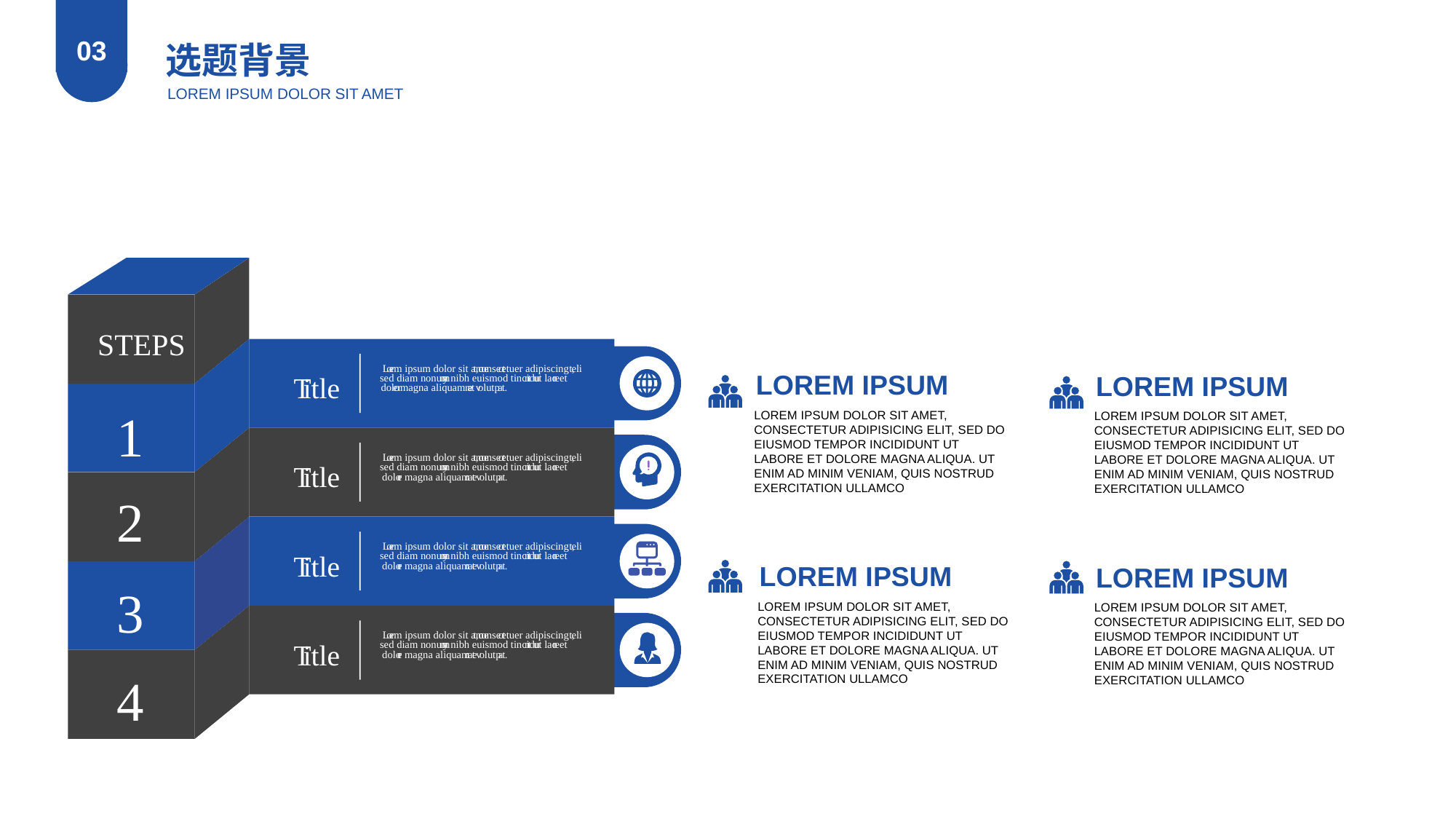

03
选题背景
LOREM IPSUM DOLOR SIT AMET

STEPS

L
o
r
em ipsum dolor sit ame
t
,
c
onse
c
t
etuer adipiscing eli
t
,

T
itle
sed diam nonum
m
y nibh euismod tincidu
n
t ut lao
r
eet
dolo
r
e magna aliquam e
r
a
t
v
olutp
a
t
.

1

L
o
r
em ipsum dolor sit ame
t
,
c
onse
c
t
etuer adipiscing eli
t
,

T
itle
sed diam nonum
m
y nibh euismod tincidu
n
t ut lao
r
eet

dolo
r
e magna aliquam e
r
a
t
v
olutp
a
t
.

2

L
o
r
em ipsum dolor sit ame
t
,
c
onse
c
t
etuer adipiscing eli
t
,

T
itle
sed diam nonum
m
y nibh euismod tincidu
n
t ut lao
r
eet
dolo
r
e magna aliquam e
r
a
t
v
olutp
a
t
.

3

L
o
r
em ipsum dolor sit ame
t
,
c
onse
c
t
etuer adipiscing eli
t
,

T
itle
sed diam nonum
m
y nibh euismod tincidu
n
t ut lao
r
eet
dolo
r
e magna aliquam e
r
a
t
v
olutp
a
t
.

4
LOREM IPSUM
LOREM IPSUM

LOREM IPSUM DOLOR SIT AMET, CONSECTETUR ADIPISICING ELIT, SED DO EIUSMOD TEMPOR INCIDIDUNT UT LABORE ET DOLORE MAGNA ALIQUA. UT ENIM AD MINIM VENIAM, QUIS NOSTRUD EXERCITATION ULLAMCO
LOREM IPSUM DOLOR SIT AMET, CONSECTETUR ADIPISICING ELIT, SED DO EIUSMOD TEMPOR INCIDIDUNT UT LABORE ET DOLORE MAGNA ALIQUA. UT ENIM AD MINIM VENIAM, QUIS NOSTRUD EXERCITATION ULLAMCO
LOREM IPSUM
LOREM IPSUM

LOREM IPSUM DOLOR SIT AMET, CONSECTETUR ADIPISICING ELIT, SED DO EIUSMOD TEMPOR INCIDIDUNT UT LABORE ET DOLORE MAGNA ALIQUA. UT ENIM AD MINIM VENIAM, QUIS NOSTRUD EXERCITATION ULLAMCO
LOREM IPSUM DOLOR SIT AMET, CONSECTETUR ADIPISICING ELIT, SED DO EIUSMOD TEMPOR INCIDIDUNT UT LABORE ET DOLORE MAGNA ALIQUA. UT ENIM AD MINIM VENIAM, QUIS NOSTRUD EXERCITATION ULLAMCO